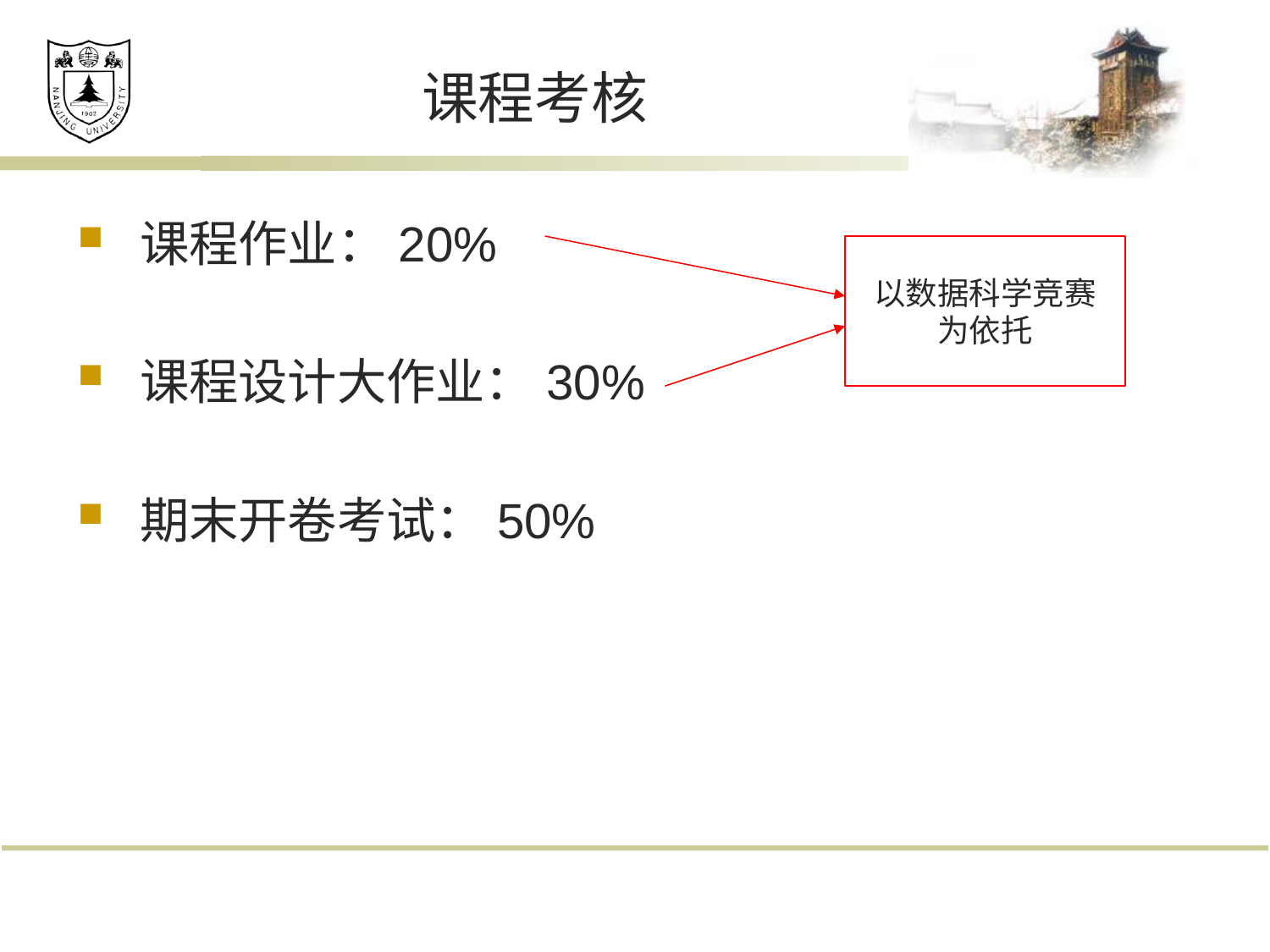

# 课程考核
课程作业：20%

课程设计大作业：30%

期末开卷考试：50%
以数据科学竞赛
为依托